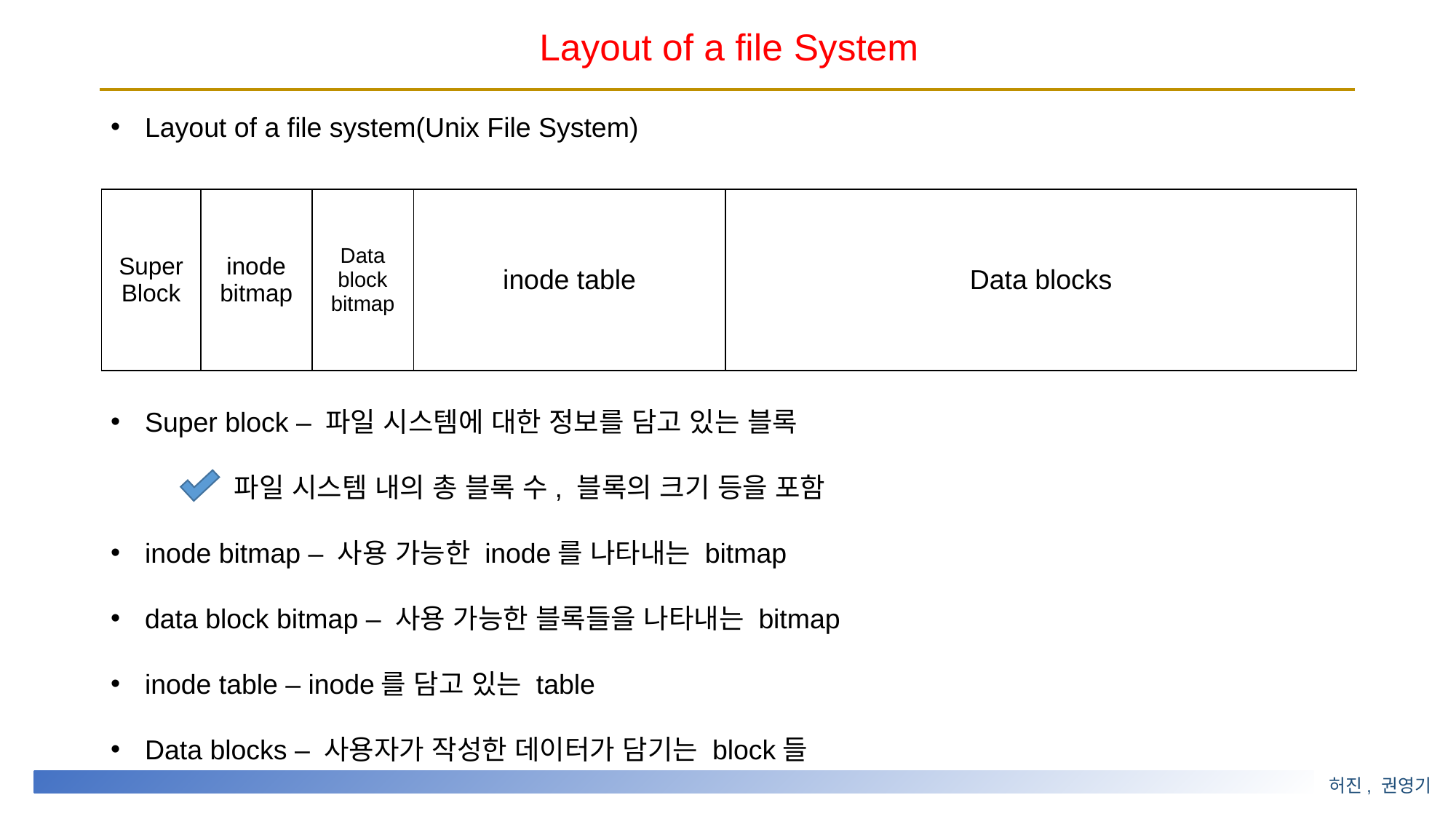

# Layout of a file System
Layout of a file system(Unix File System)

Super block – 파일 시스템에 대한 정보를 담고 있는 블록

	 파일 시스템 내의 총 블록 수, 블록의 크기 등을 포함

inode bitmap – 사용 가능한 inode를 나타내는 bitmap

data block bitmap – 사용 가능한 블록들을 나타내는 bitmap

inode table – inode를 담고 있는 table

Data blocks – 사용자가 작성한 데이터가 담기는 block들
| Super Block | inode bitmap | Data block bitmap | inode table | Data blocks |
| --- | --- | --- | --- | --- |